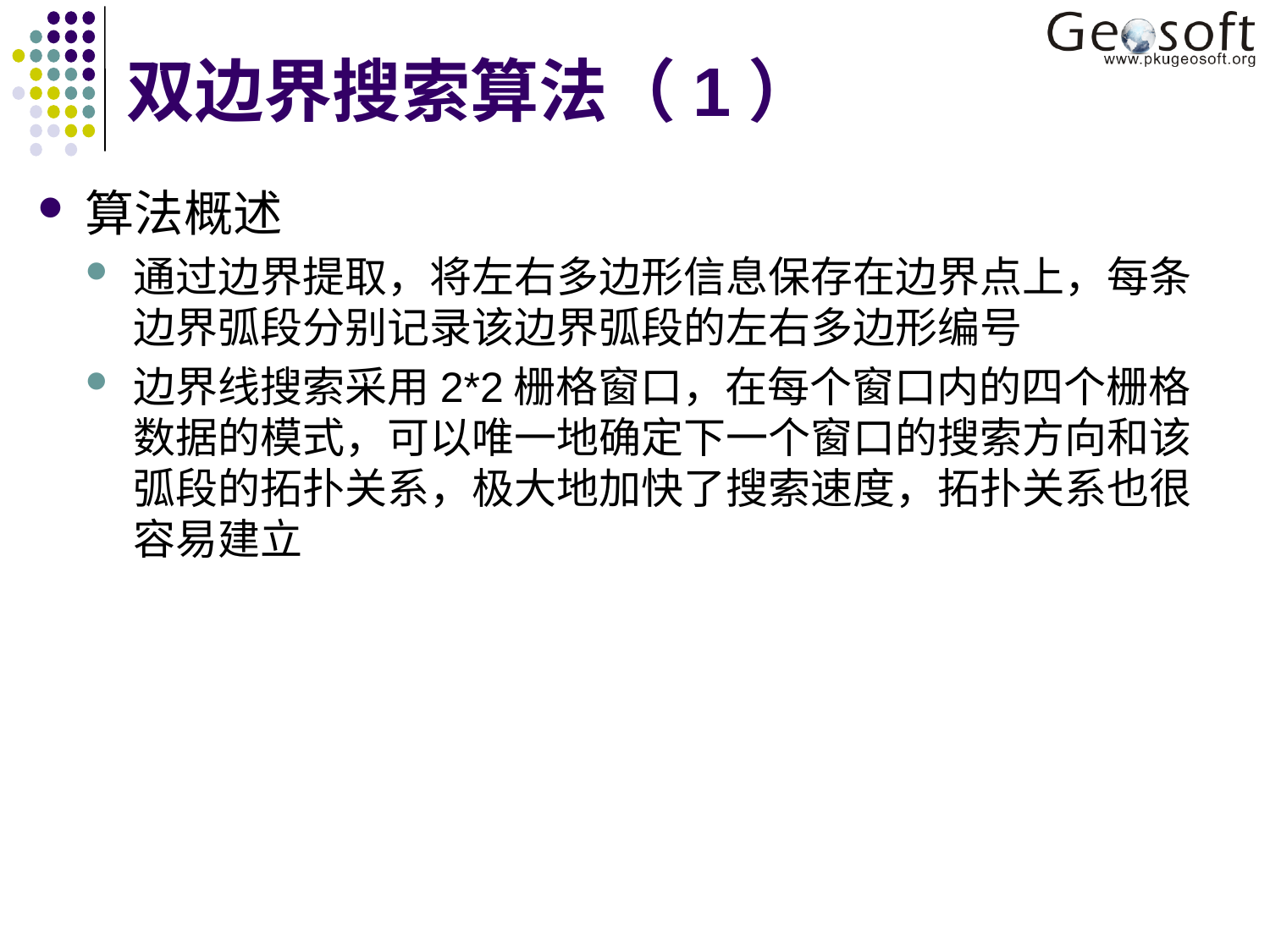

# 双边界搜索算法（1）
算法概述
通过边界提取，将左右多边形信息保存在边界点上，每条边界弧段分别记录该边界弧段的左右多边形编号
边界线搜索采用2*2栅格窗口，在每个窗口内的四个栅格数据的模式，可以唯一地确定下一个窗口的搜索方向和该弧段的拓扑关系，极大地加快了搜索速度，拓扑关系也很容易建立